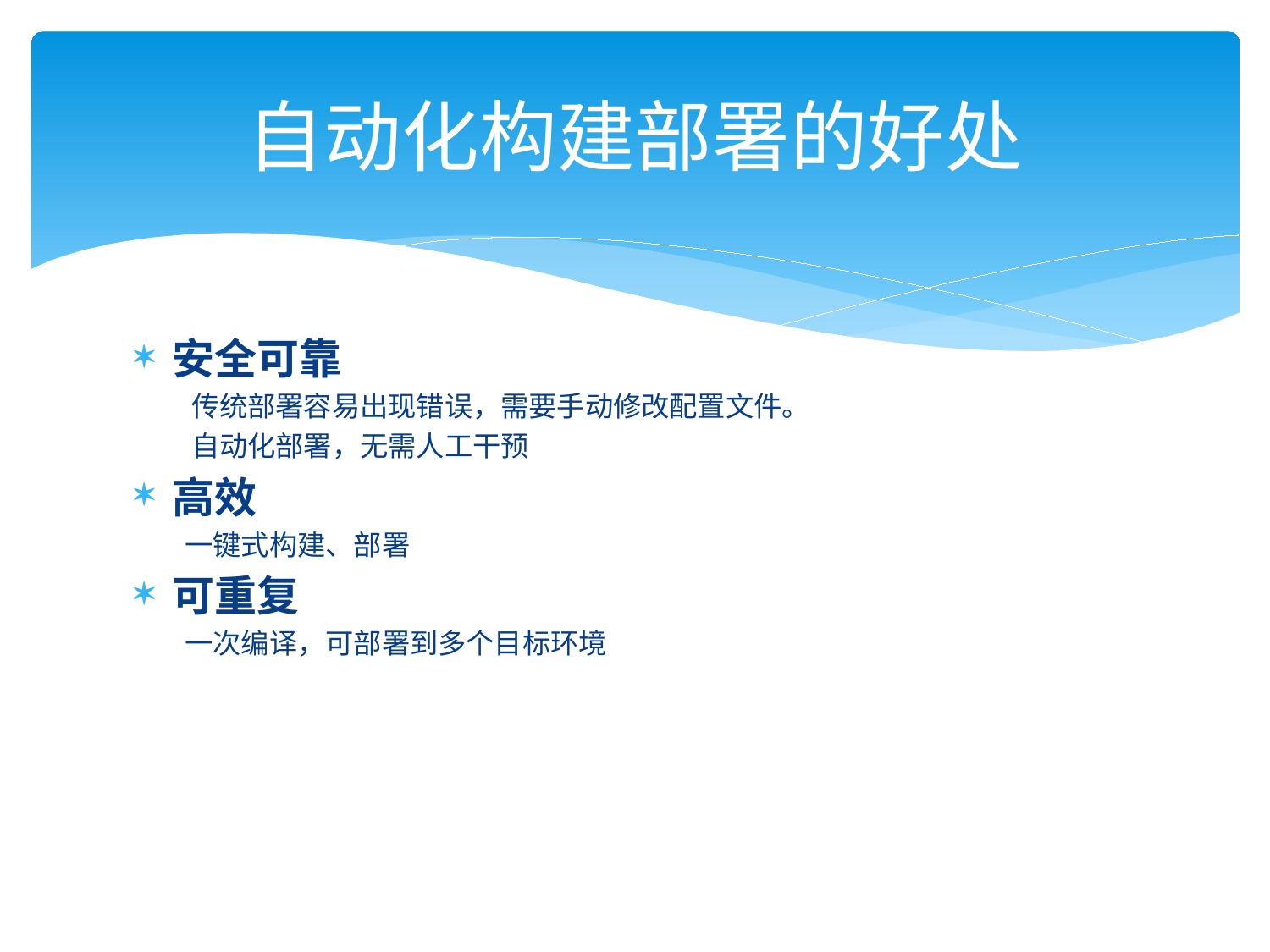

# 自动化构建部署的好处
安全可靠
        传统部署容易出现错误，需要手动修改配置文件。
        自动化部署，无需人工干预
高效
       一键式构建、部署
可重复
       一次编译，可部署到多个目标环境